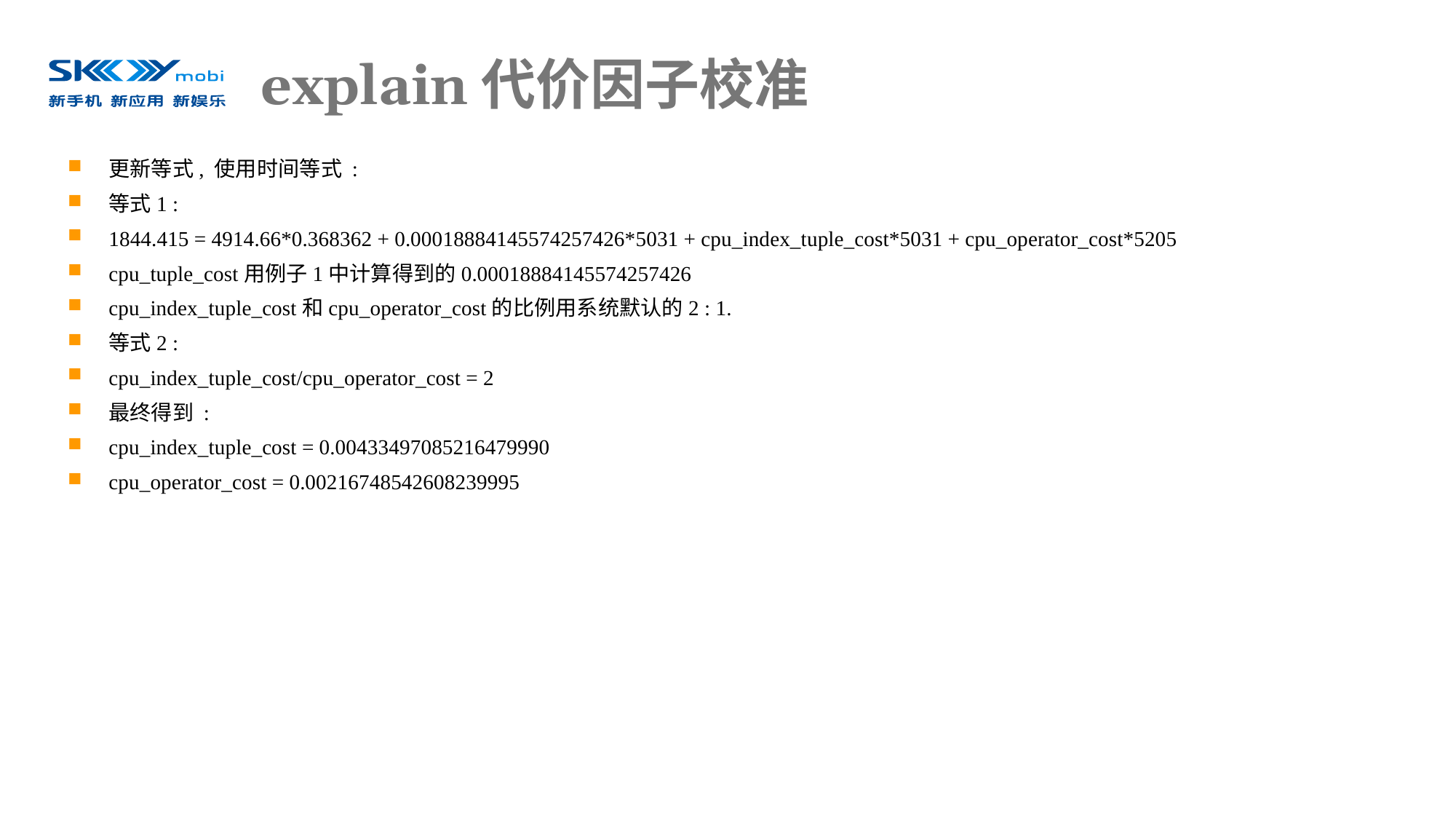

# explain代价因子校准
更新等式, 使用时间等式 :
等式1 :
1844.415 = 4914.66*0.368362 + 0.00018884145574257426*5031 + cpu_index_tuple_cost*5031 + cpu_operator_cost*5205
cpu_tuple_cost用例子1中计算得到的0.00018884145574257426
cpu_index_tuple_cost和cpu_operator_cost的比例用系统默认的2 : 1.
等式2 :
cpu_index_tuple_cost/cpu_operator_cost = 2
最终得到 :
cpu_index_tuple_cost = 0.00433497085216479990
cpu_operator_cost = 0.00216748542608239995